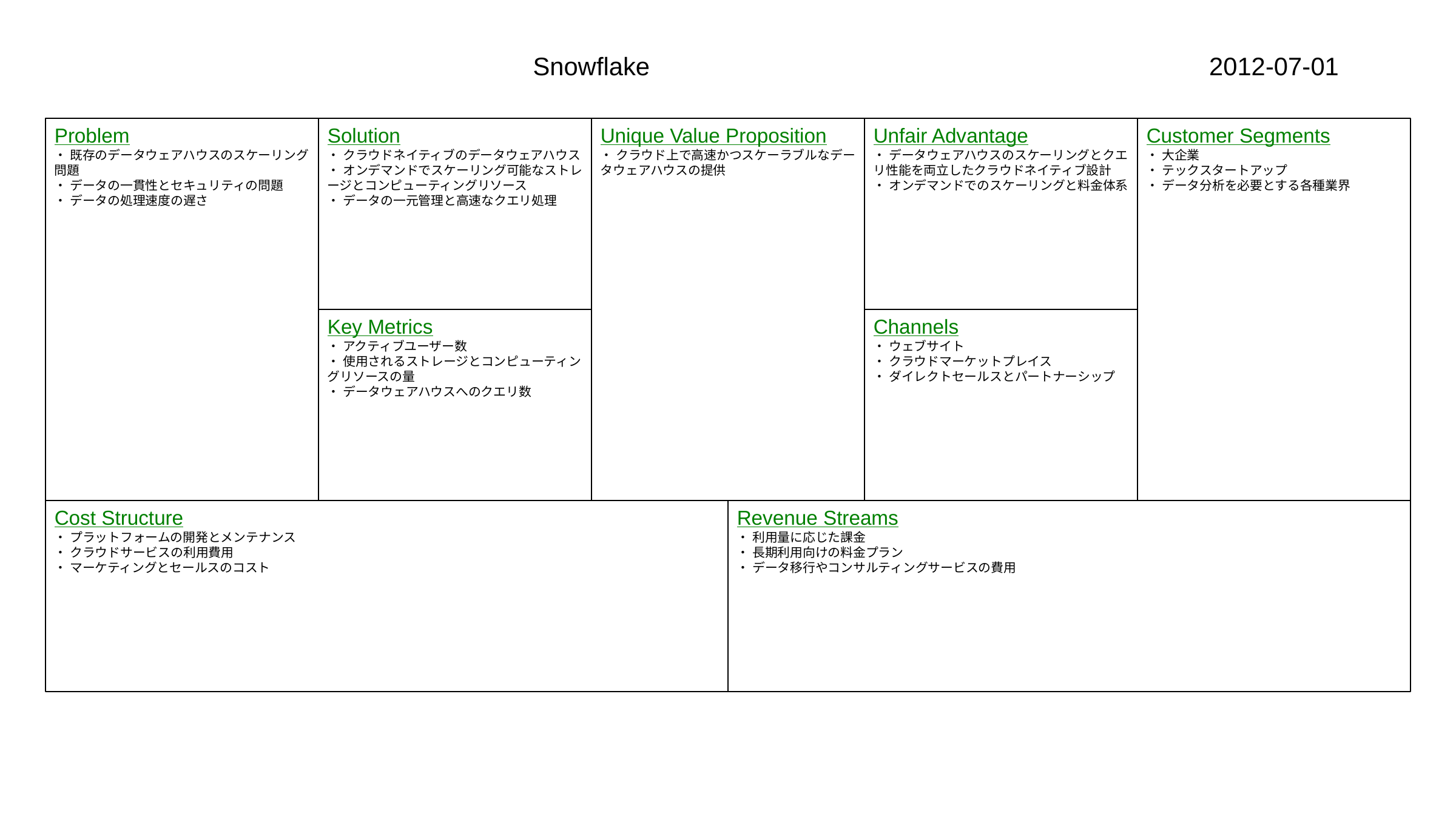

Snowflake
2012-07-01
Problem
•既存のデータウェアハウスのスケーリング問題
•データの一貫性とセキュリティの問題
•データの処理速度の遅さ
Solution
•クラウドネイティブのデータウェアハウス
•オンデマンドでスケーリング可能なストレージとコンピューティングリソース
•データの一元管理と高速なクエリ処理
Unique Value Proposition
•クラウド上で高速かつスケーラブルなデータウェアハウスの提供
Unfair Advantage
•データウェアハウスのスケーリングとクエリ性能を両立したクラウドネイティブ設計
•オンデマンドでのスケーリングと料金体系
Customer Segments
•大企業
•テックスタートアップ
•データ分析を必要とする各種業界
Key Metrics
•アクティブユーザー数
•使用されるストレージとコンピューティングリソースの量
•データウェアハウスへのクエリ数
Channels
•ウェブサイト
•クラウドマーケットプレイス
•ダイレクトセールスとパートナーシップ
Cost Structure
•プラットフォームの開発とメンテナンス
•クラウドサービスの利用費用
•マーケティングとセールスのコスト
Revenue Streams
•利用量に応じた課金
•長期利用向けの料金プラン
•データ移行やコンサルティングサービスの費用